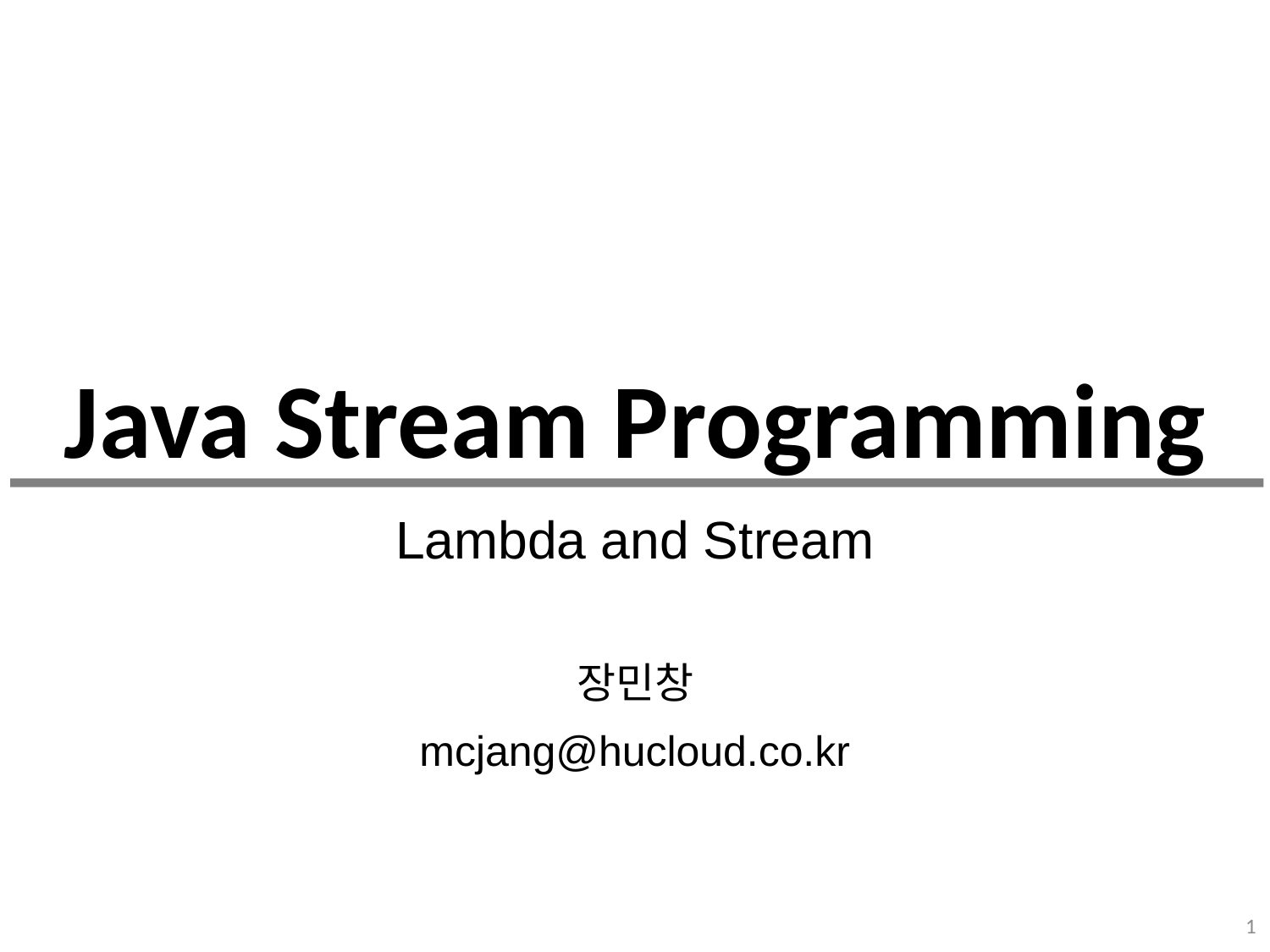

# Java Stream Programming

Lambda and Stream

장민창
mcjang@hucloud.co.kr
1